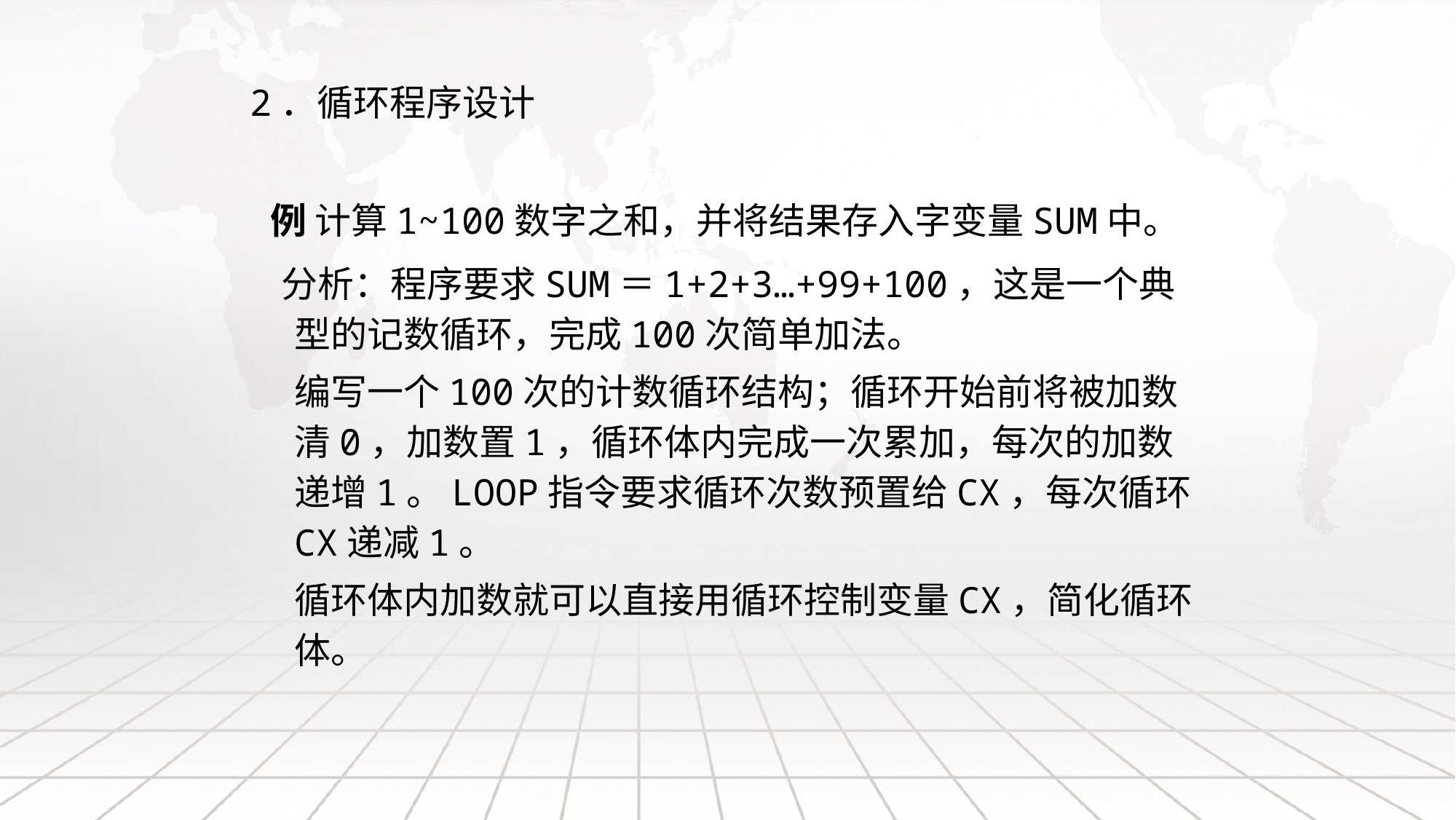

# 2．循环程序设计
 例 计算1~100数字之和，并将结果存入字变量SUM中。
    分析：程序要求SUM＝1+2+3…+99+100，这是一个典型的记数循环，完成100次简单加法。
	编写一个100次的计数循环结构；循环开始前将被加数清0，加数置1，循环体内完成一次累加，每次的加数递增1。LOOP指令要求循环次数预置给CX，每次循环CX递减1。
	循环体内加数就可以直接用循环控制变量CX，简化循环体。